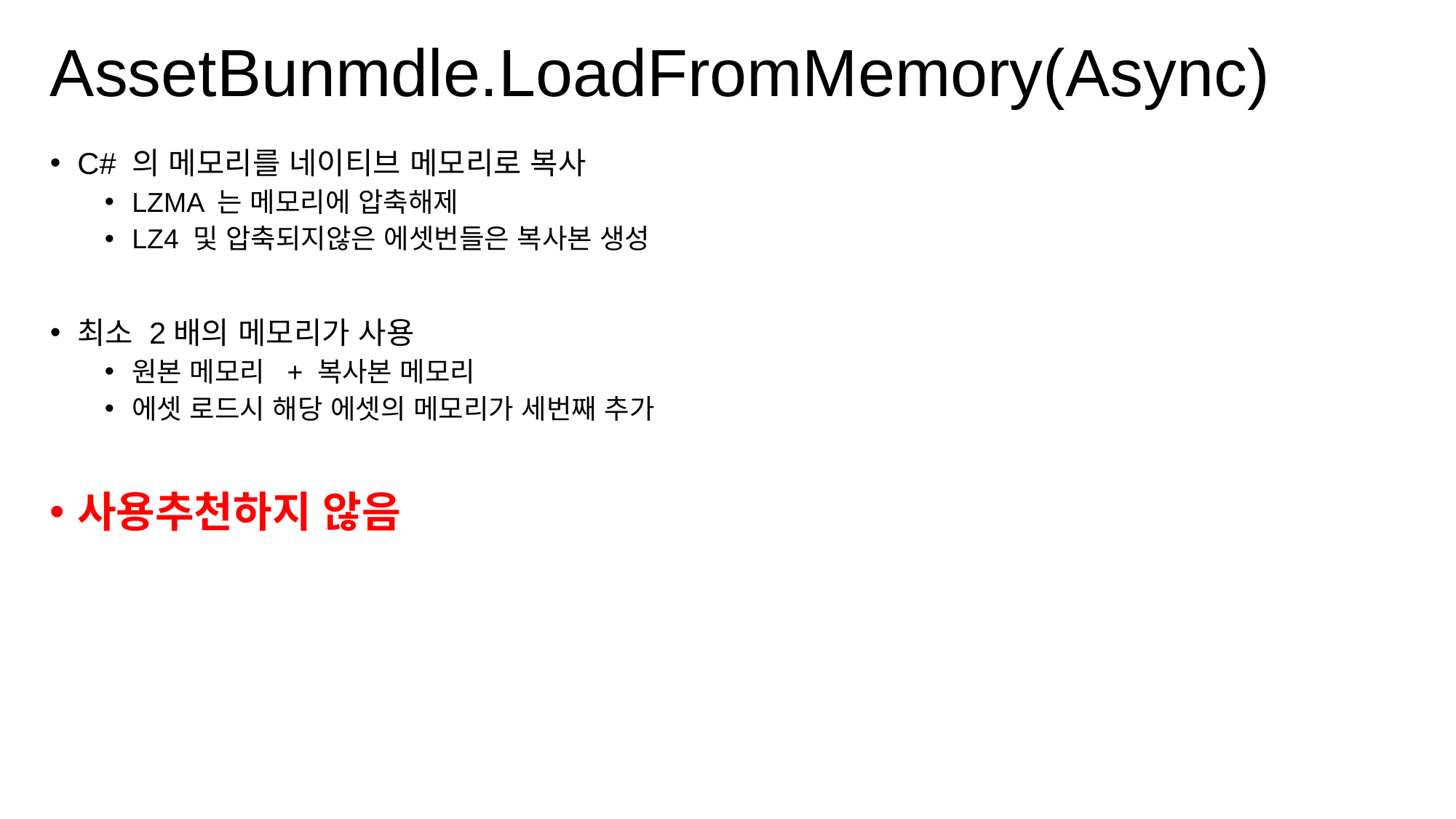

# AssetBunmdle.LoadFromMemory(Async)
C# 의 메모리를 네이티브 메모리로 복사
LZMA 는 메모리에 압축해제
LZ4 및 압축되지않은 에셋번들은 복사본 생성

최소 2배의 메모리가 사용
원본 메모리  + 복사본 메모리
에셋 로드시 해당 에셋의 메모리가 세번째 추가

사용추천하지 않음